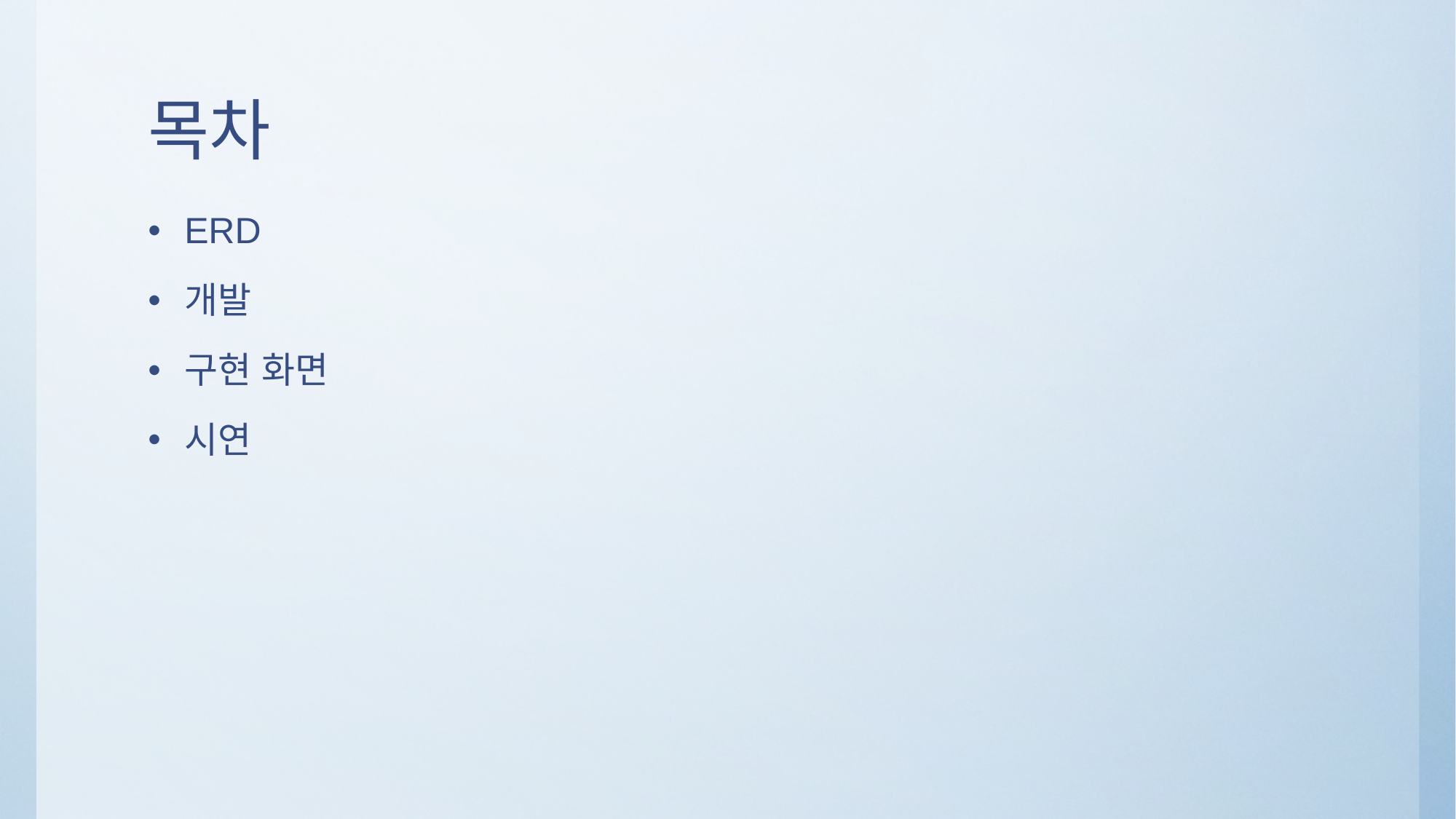

# 목차
ERD
개발
구현 화면
시연